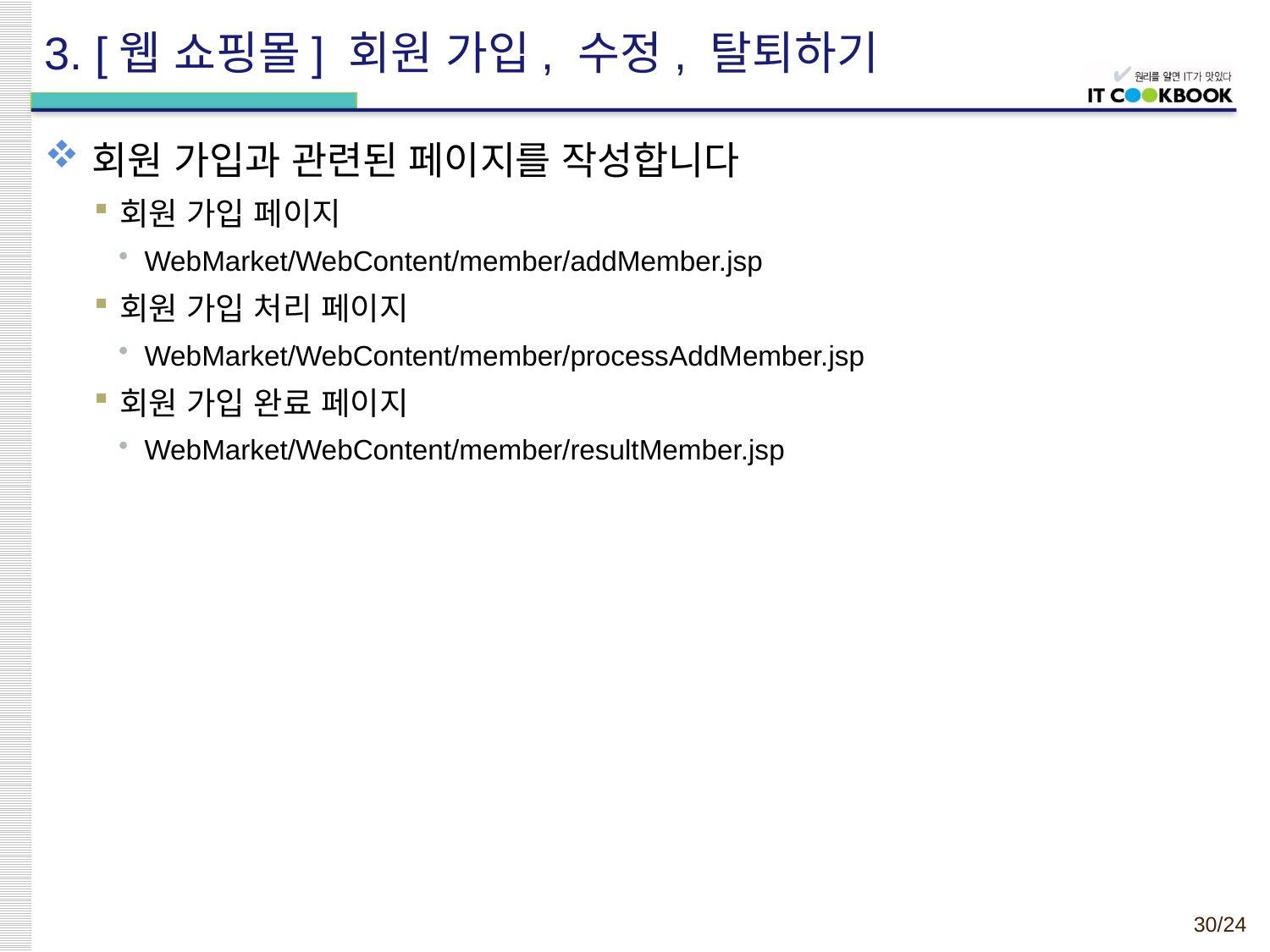

# 3. [웹 쇼핑몰] 회원 가입, 수정, 탈퇴하기
회원 가입과 관련된 페이지를 작성합니다
회원 가입 페이지
WebMarket/WebContent/member/addMember.jsp
회원 가입 처리 페이지
WebMarket/WebContent/member/processAddMember.jsp
회원 가입 완료 페이지
WebMarket/WebContent/member/resultMember.jsp